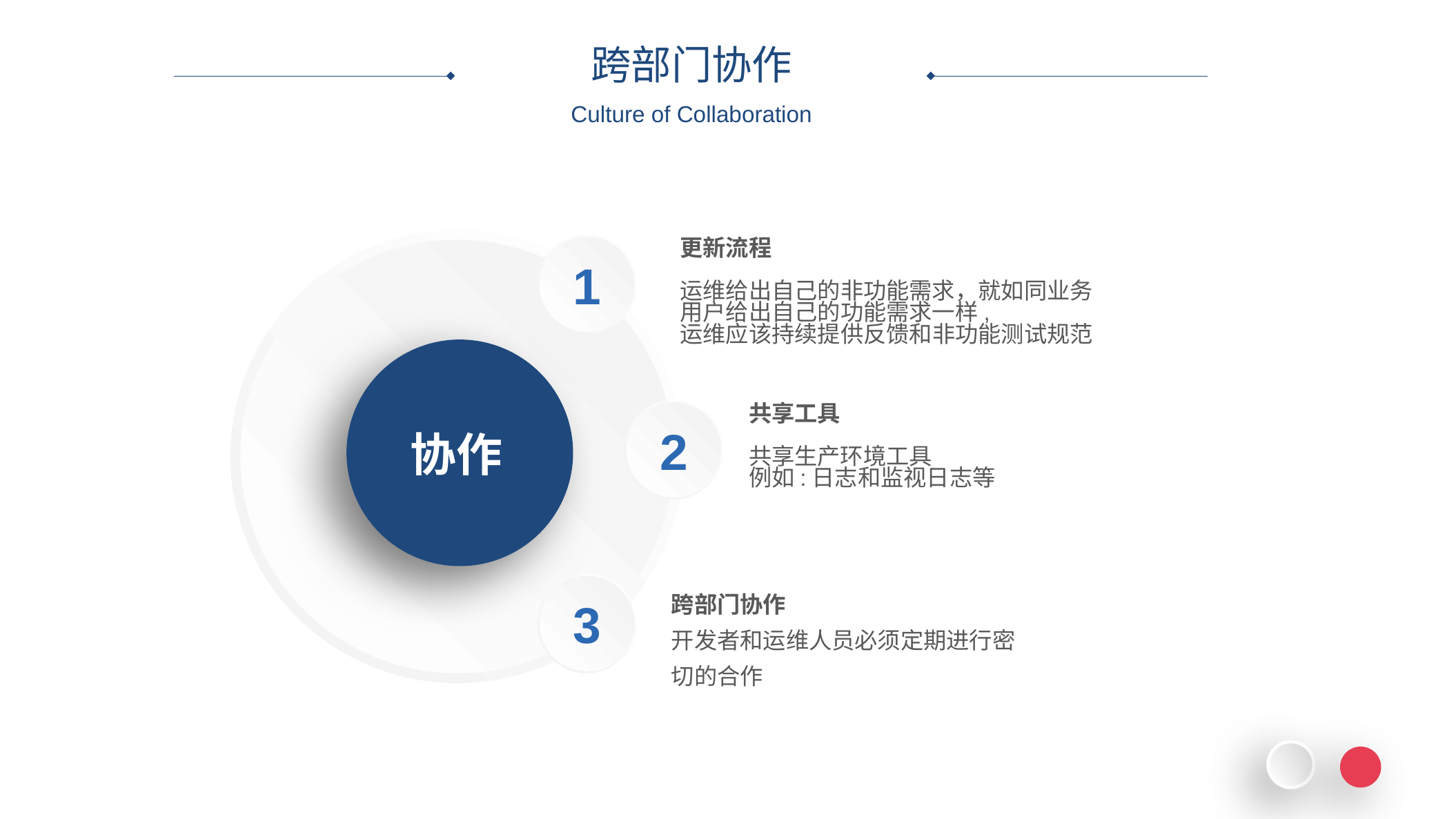

跨部门协作
Culture of Collaboration

1
更新流程

运维给出自己的非功能需求，就如同业务用户给出自己的功能需求一样,
运维应该持续提供反馈和非功能测试规范

2
共享工具

共享生产环境工具
例如:日志和监视日志等
协作

3
跨部门协作
开发者和运维人员必须定期进行密切的合作